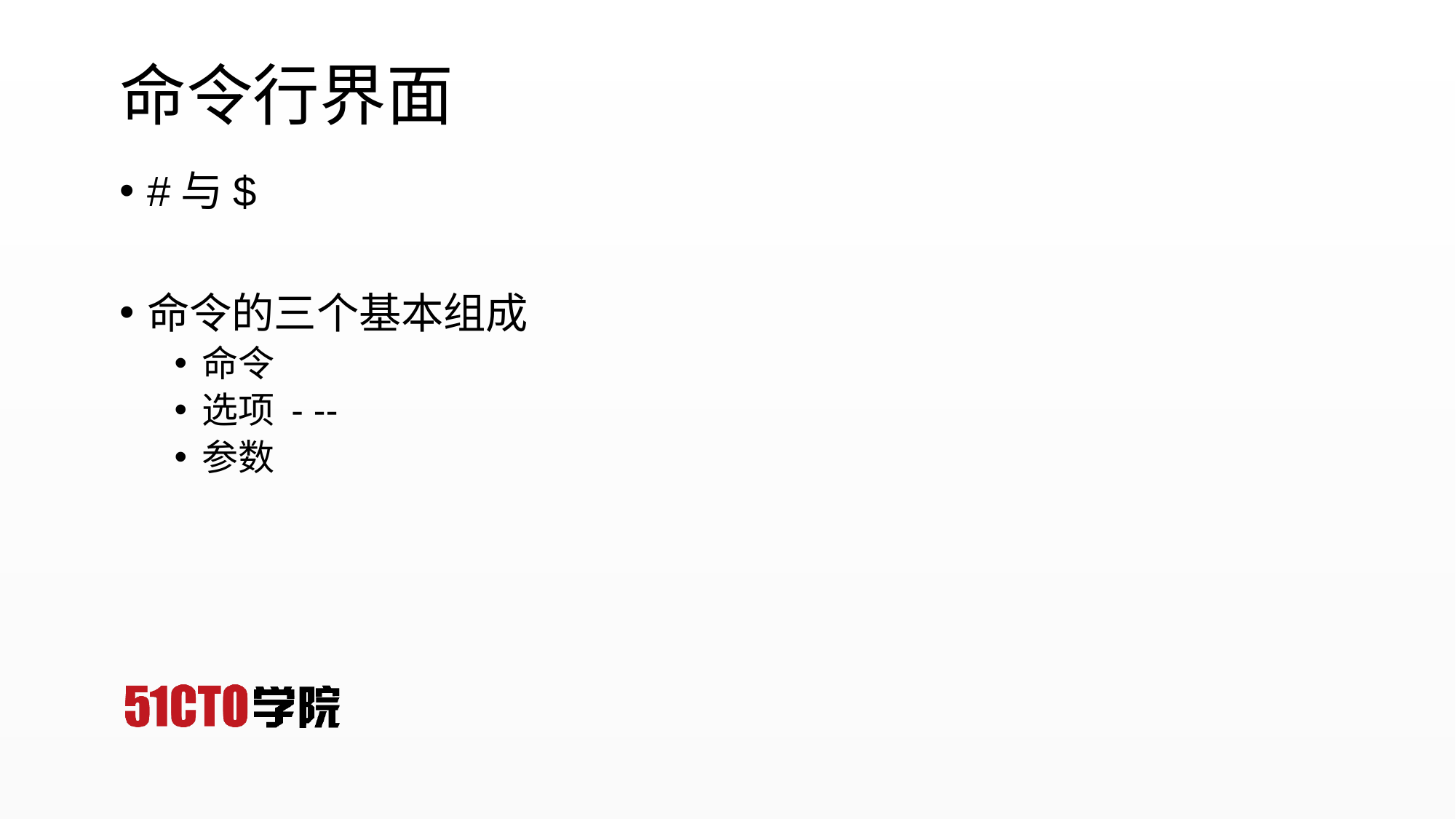

# 命令行界面
#与$

命令的三个基本组成
命令
选项 - --
参数